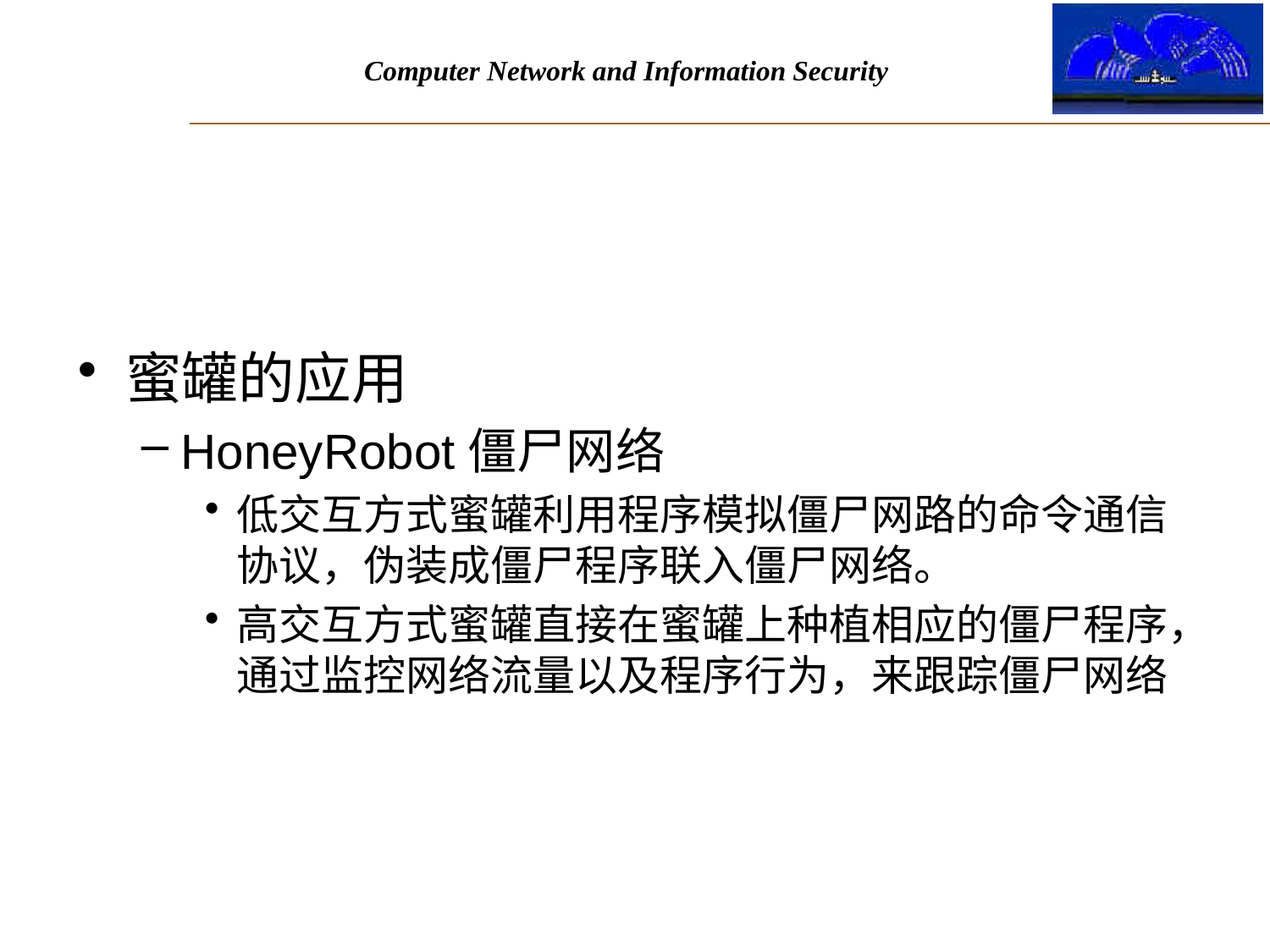

#
蜜罐的应用
HoneyRobot僵尸网络
低交互方式蜜罐利用程序模拟僵尸网路的命令通信协议，伪装成僵尸程序联入僵尸网络。
高交互方式蜜罐直接在蜜罐上种植相应的僵尸程序，通过监控网络流量以及程序行为，来跟踪僵尸网络